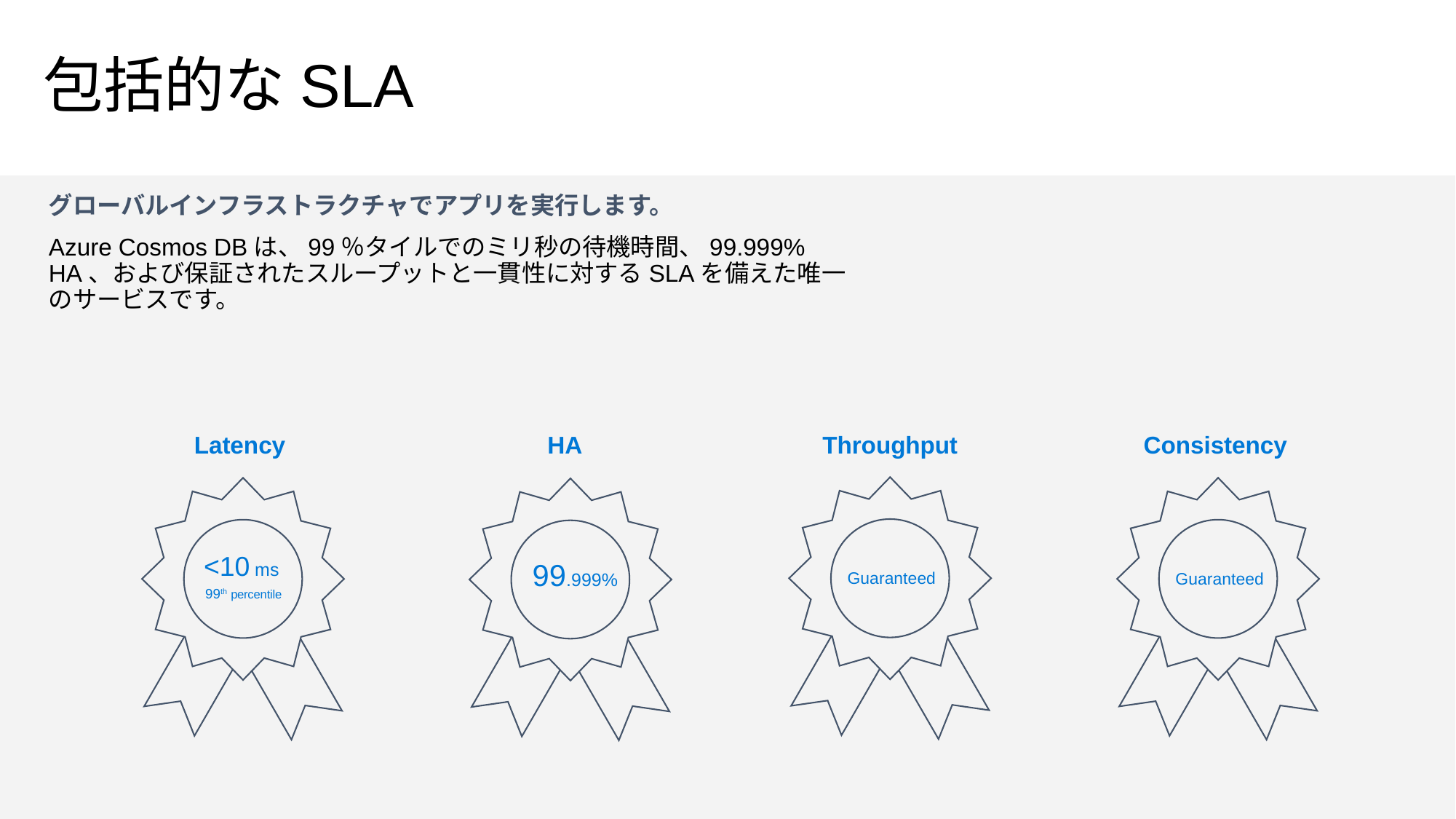

# 包括的なSLA

グローバルインフラストラクチャでアプリを実行します。
Azure Cosmos DBは、99％タイルでのミリ秒の待機時間、99.999% HA、および保証されたスループットと一貫性に対するSLAを備えた唯一のサービスです。
Latency
HA

<10 ms
99th percentile
99.999%
Throughput
Consistency

Guaranteed
Guaranteed